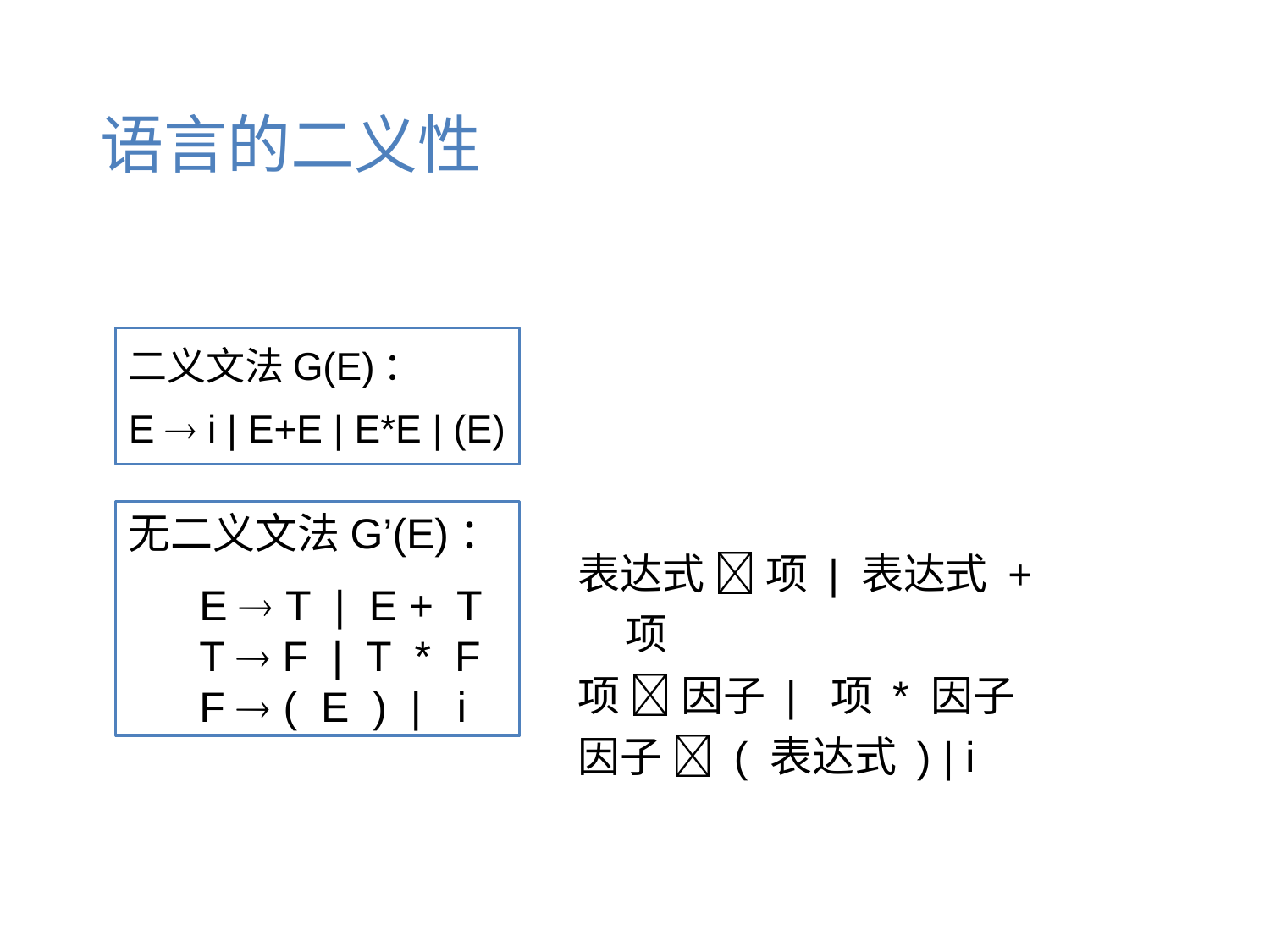

# 语言的二义性
二义文法G(E)：
E → i | E+E | E*E | (E)
无二义文法G’(E)：
      E → T  |  E +  T
      T → F  |  T  *  F
      F → (  E  )  |   i
表达式 → 项 | 表达式 + 项
项 → 因子 |  项 * 因子
因子 → ( 表达式 ) | i